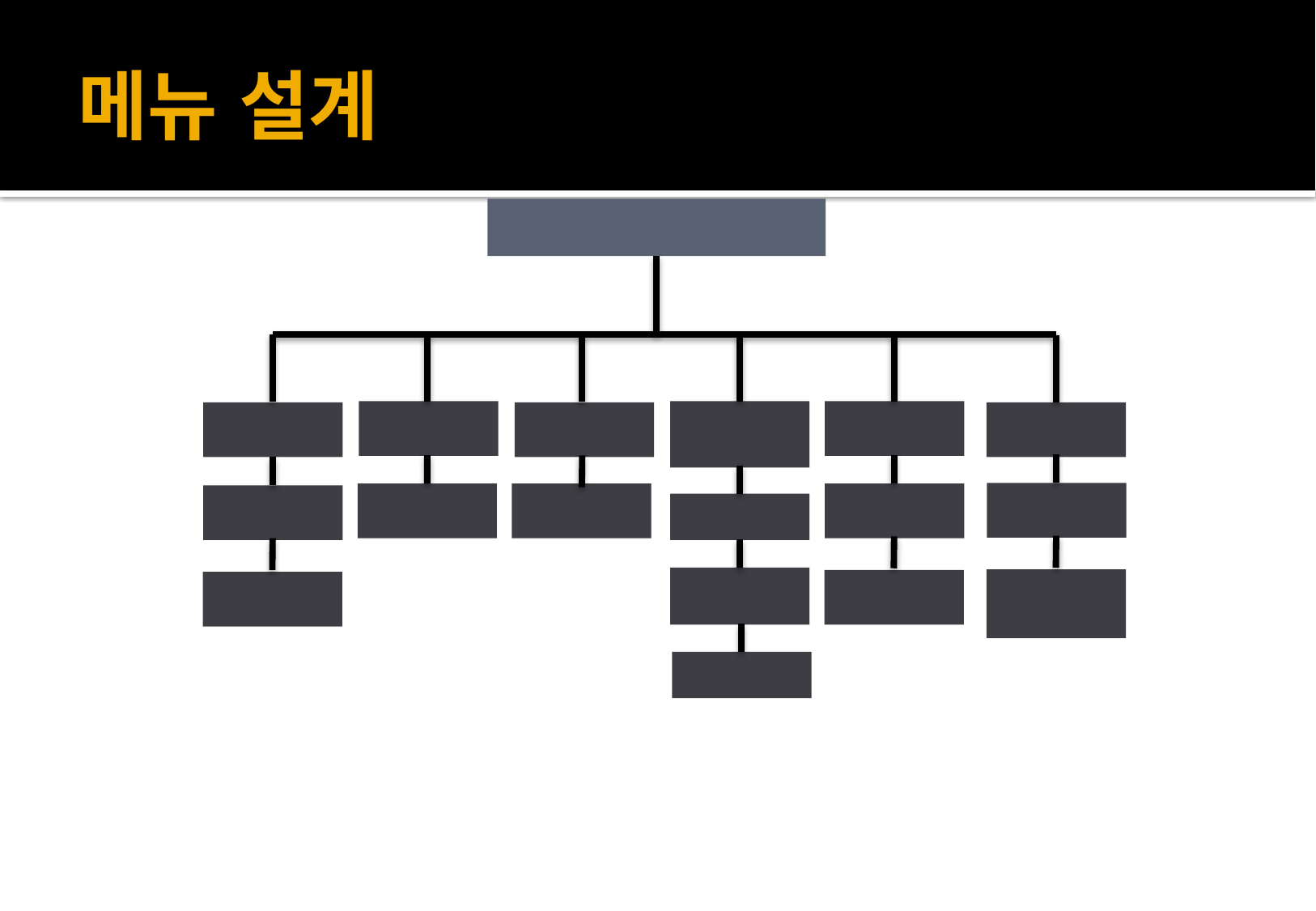

# 메뉴 설계
관리자 페이지
고객 관리
이벤트 관리
고객센터 관리
브랜드 관리
게시판 관리
상품 관리
상품
회원
이벤트 목록
게시판
브랜드
1:1 문의
자주 묻는 질문
상품 카테고리
쿠폰 목록
입점  문의 내역
공지사항